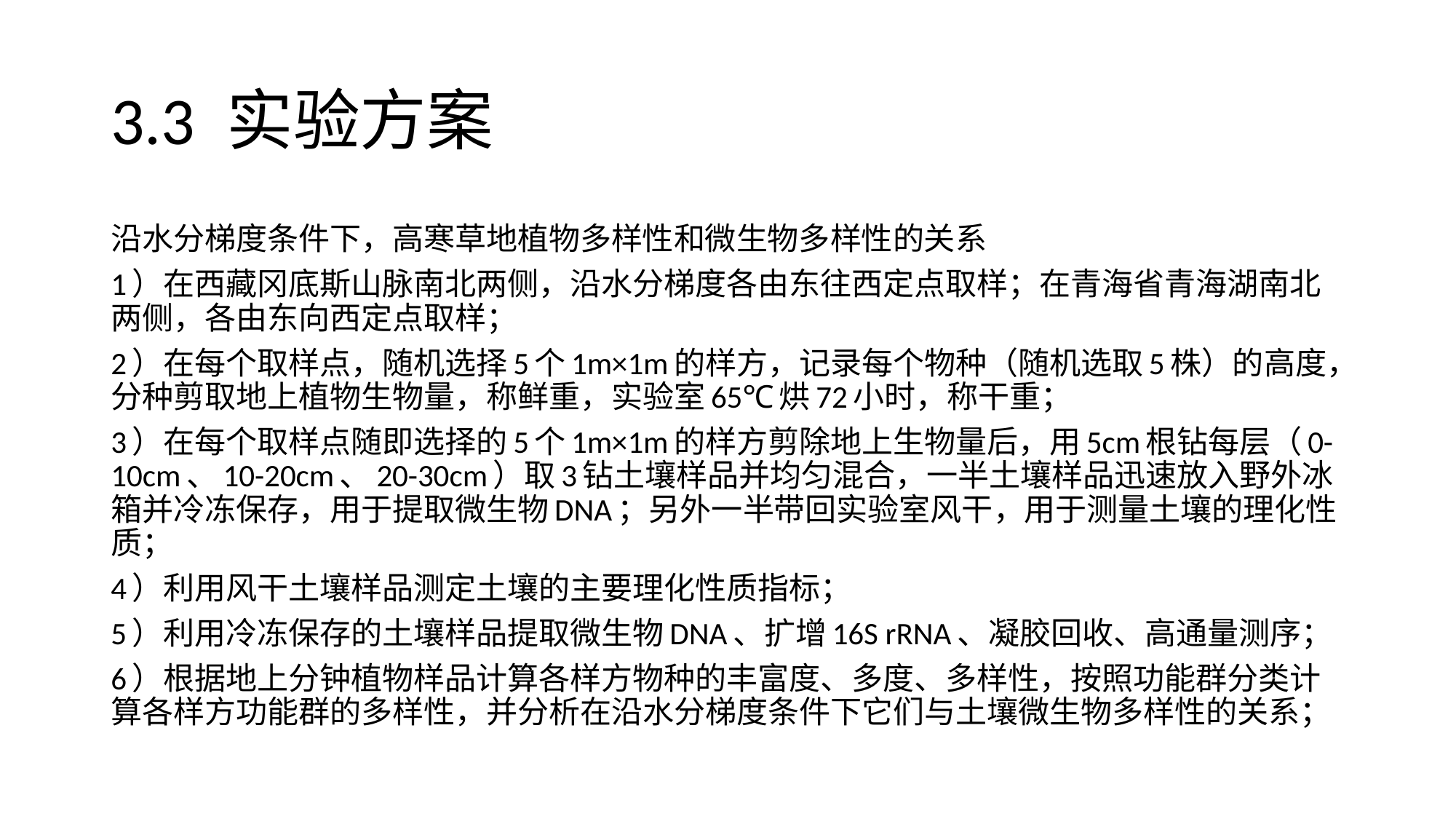

# 3.3 实验方案
沿水分梯度条件下，高寒草地植物多样性和微生物多样性的关系
1）在西藏冈底斯山脉南北两侧，沿水分梯度各由东往西定点取样；在青海省青海湖南北两侧，各由东向西定点取样；
2）在每个取样点，随机选择5个1m×1m的样方，记录每个物种（随机选取5株）的高度，分种剪取地上植物生物量，称鲜重，实验室65℃烘72小时，称干重；
3）在每个取样点随即选择的5个1m×1m的样方剪除地上生物量后，用5cm根钻每层（0-10cm、10-20cm、20-30cm）取3钻土壤样品并均匀混合，一半土壤样品迅速放入野外冰箱并冷冻保存，用于提取微生物DNA；另外一半带回实验室风干，用于测量土壤的理化性质；
4）利用风干土壤样品测定土壤的主要理化性质指标；
5）利用冷冻保存的土壤样品提取微生物DNA、扩增16S rRNA、凝胶回收、高通量测序；
6）根据地上分钟植物样品计算各样方物种的丰富度、多度、多样性，按照功能群分类计算各样方功能群的多样性，并分析在沿水分梯度条件下它们与土壤微生物多样性的关系；